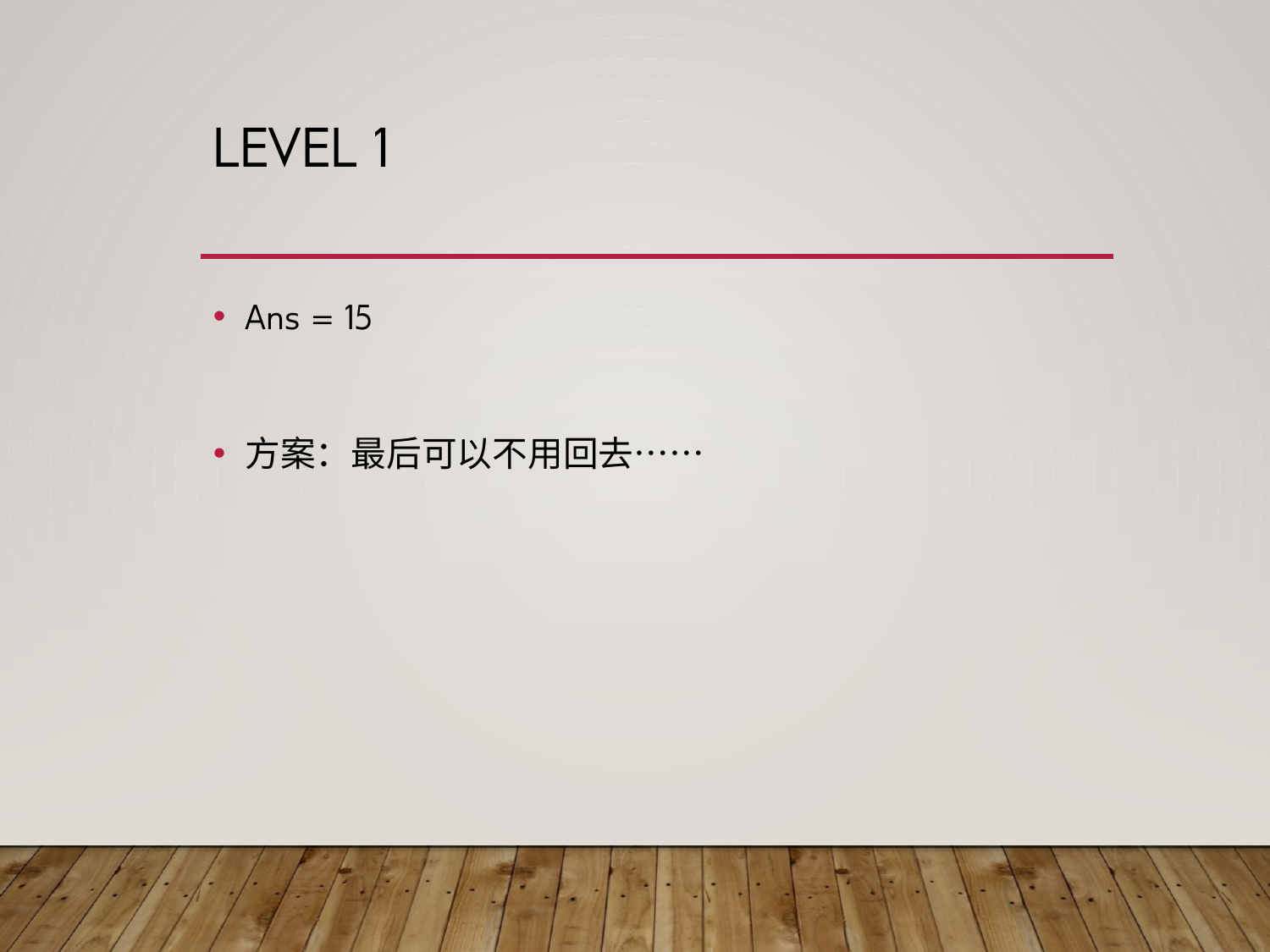

# Level 1
Ans = 15

方案：最后可以不用回去……